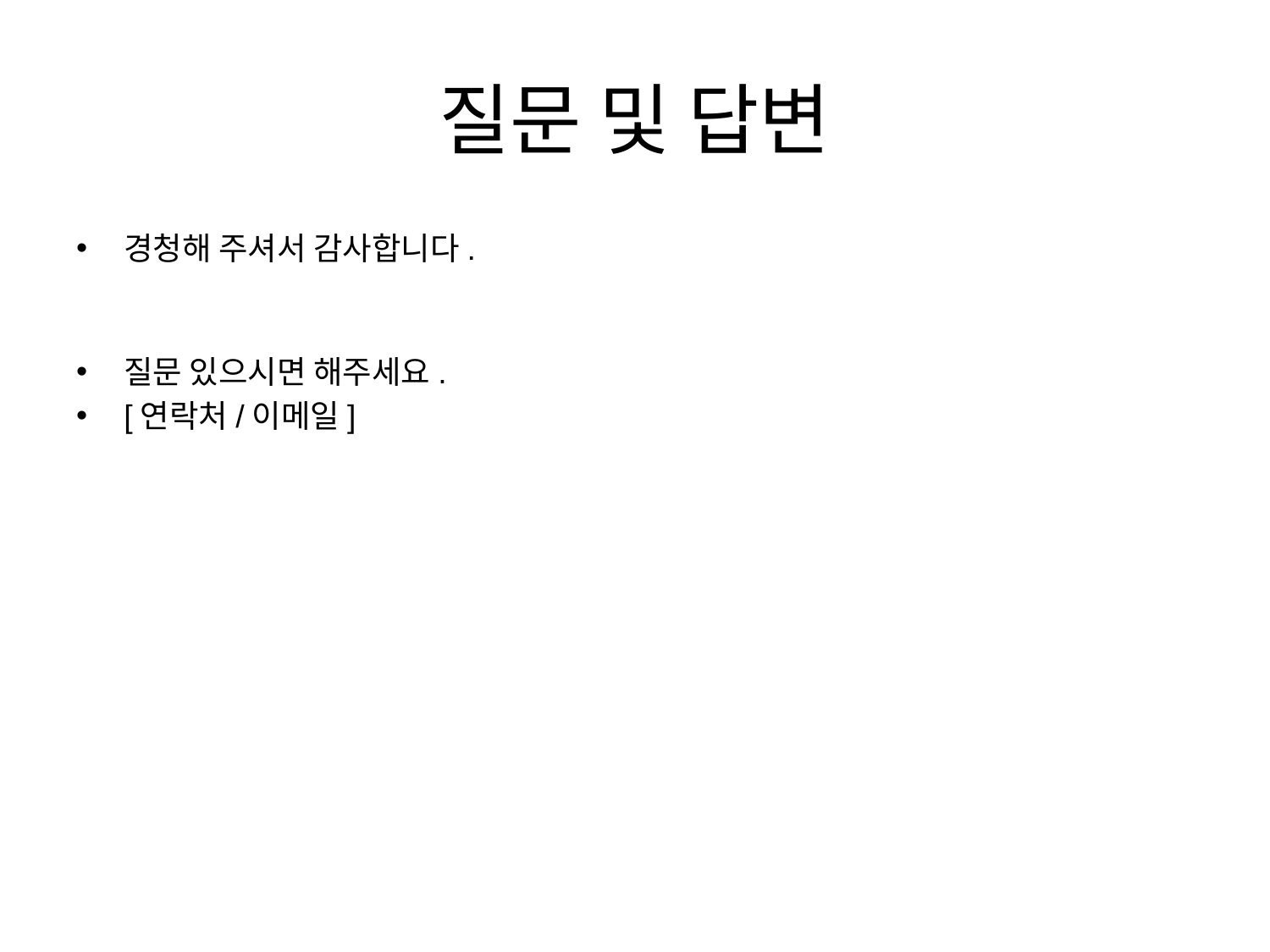

# 질문 및 답변
경청해 주셔서 감사합니다.

질문 있으시면 해주세요.
[연락처/이메일]